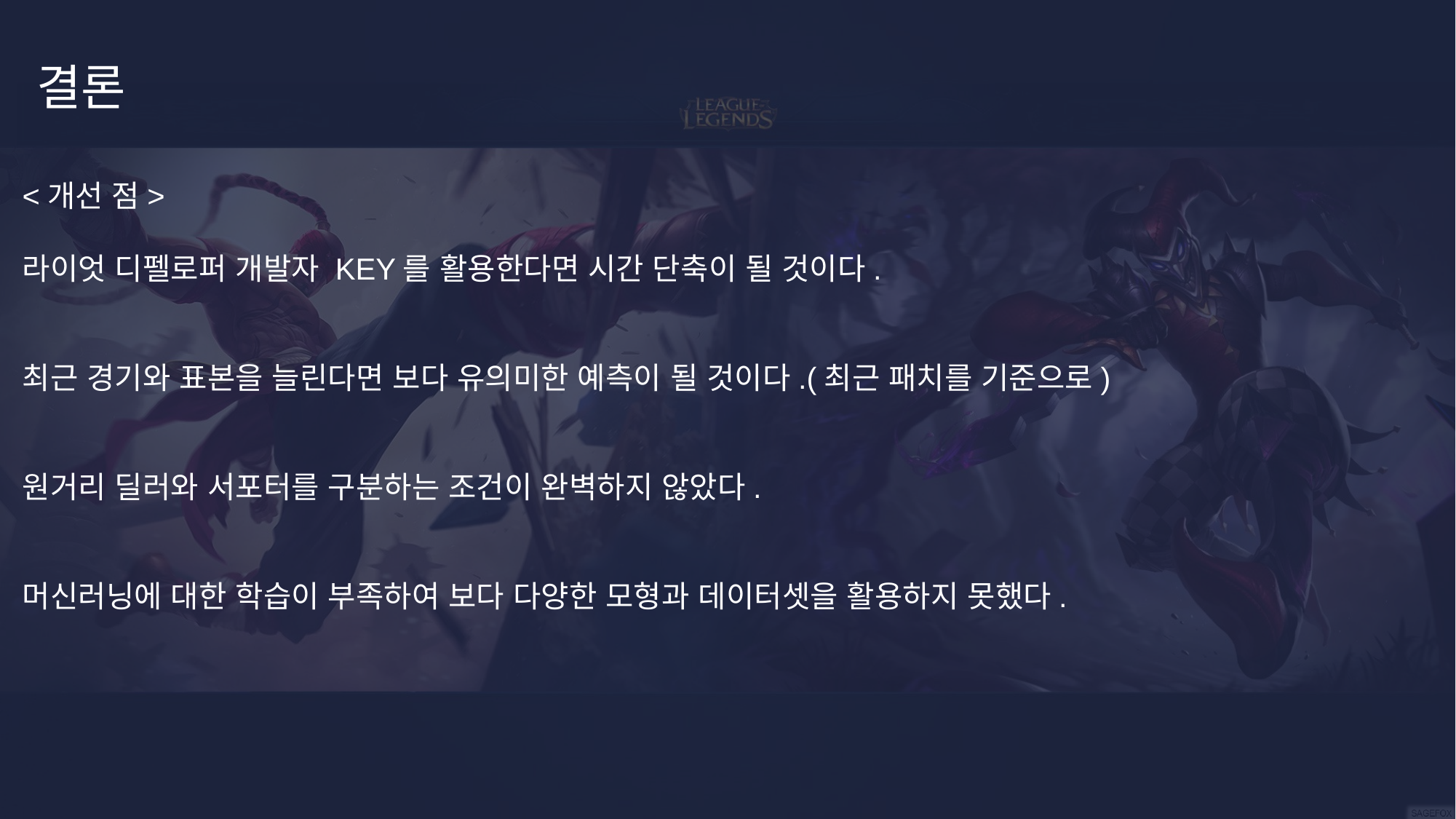

1.  결론
<개선 점>

라이엇 디펠로퍼 개발자 KEY를 활용한다면 시간 단축이 될 것이다.

최근 경기와 표본을 늘린다면 보다 유의미한 예측이 될 것이다.(최근 패치를 기준으로)

원거리 딜러와 서포터를 구분하는 조건이 완벽하지 않았다.

머신러닝에 대한 학습이 부족하여 보다 다양한 모형과 데이터셋을 활용하지 못했다.